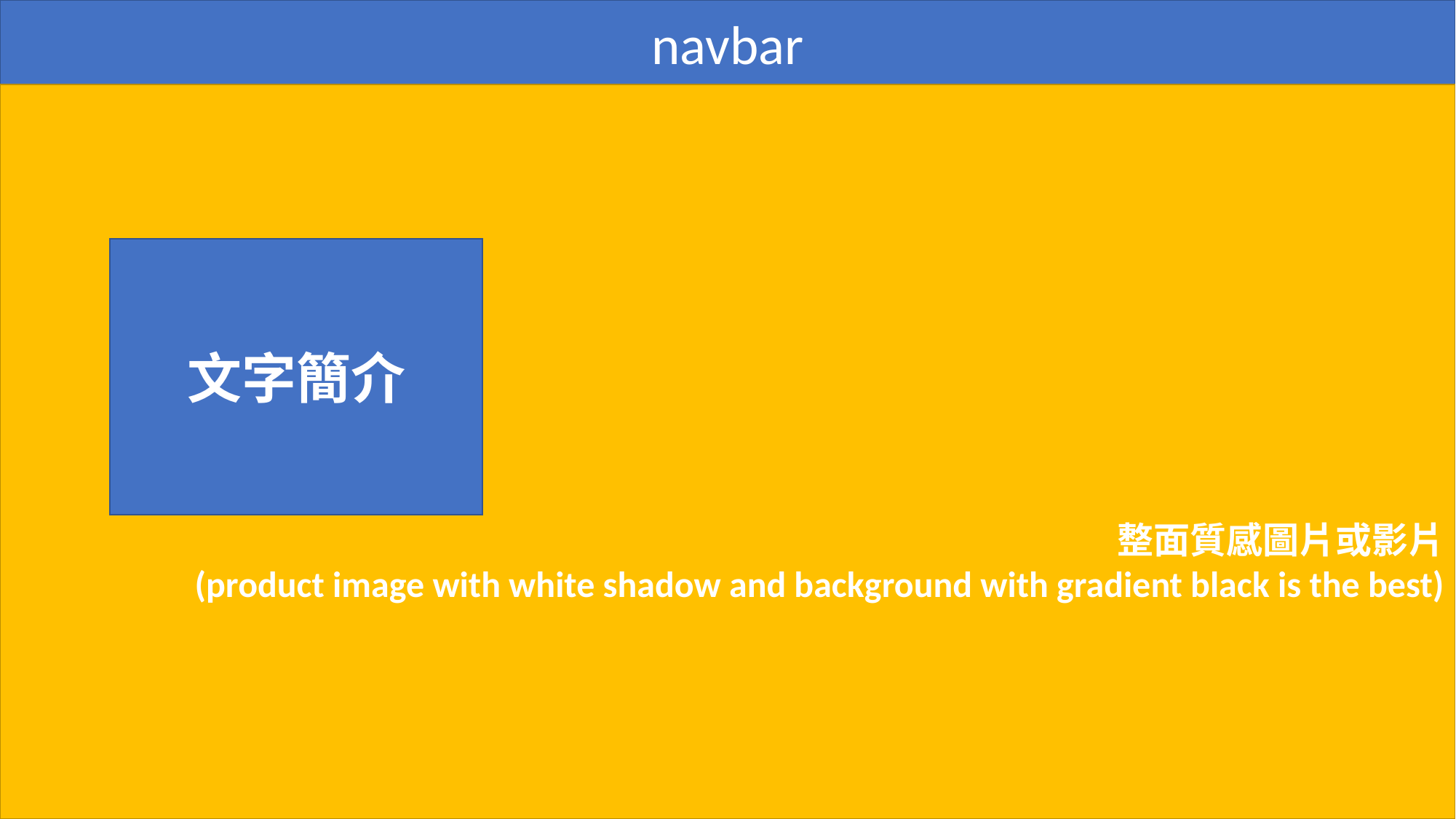

navbar

整面質感圖片或影片
(product image with white shadow and background with gradient black is the best)
文字簡介